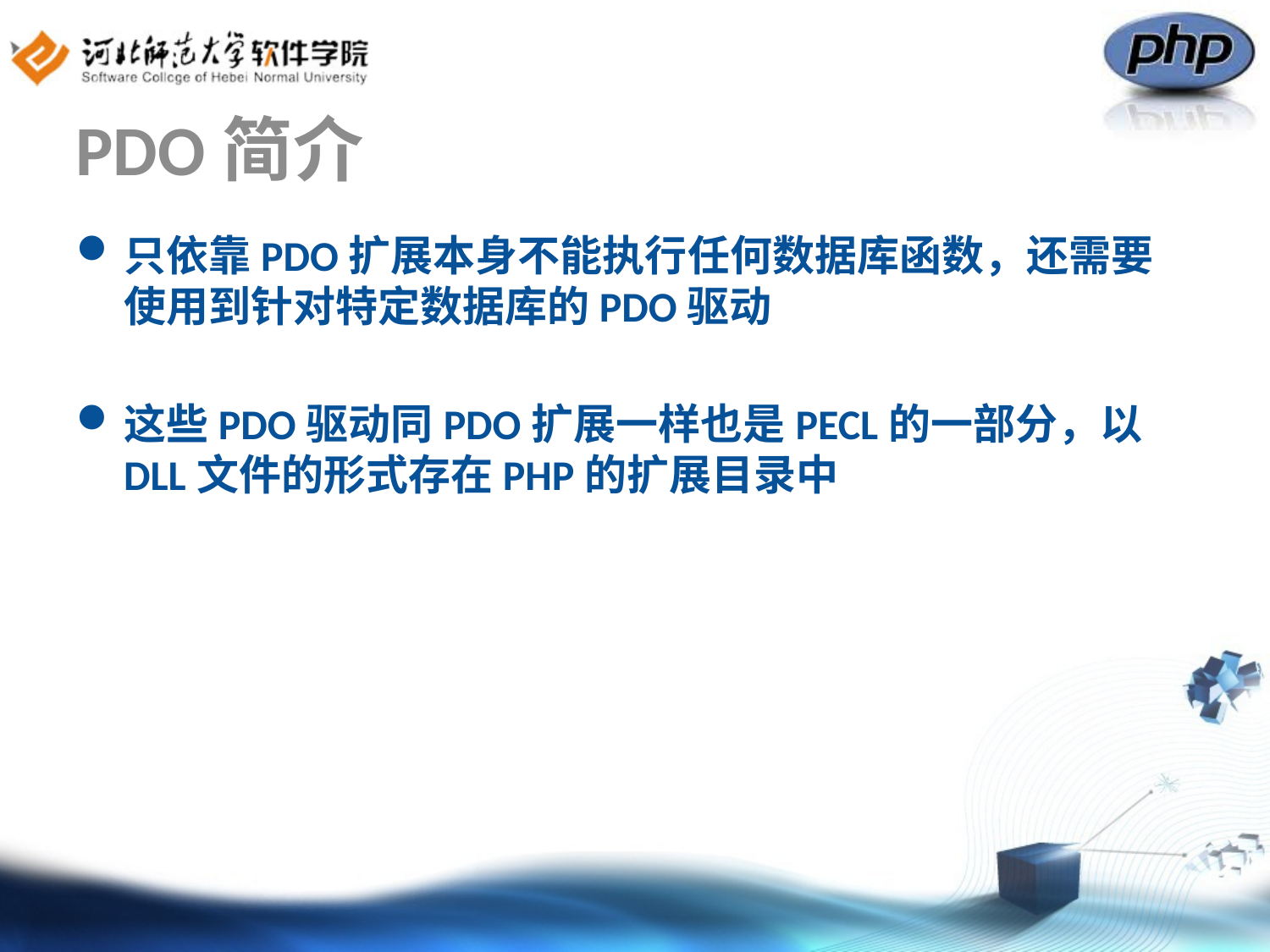

# PDO简介
只依靠PDO扩展本身不能执行任何数据库函数，还需要使用到针对特定数据库的PDO驱动

这些PDO驱动同PDO扩展一样也是PECL的一部分，以DLL文件的形式存在PHP的扩展目录中